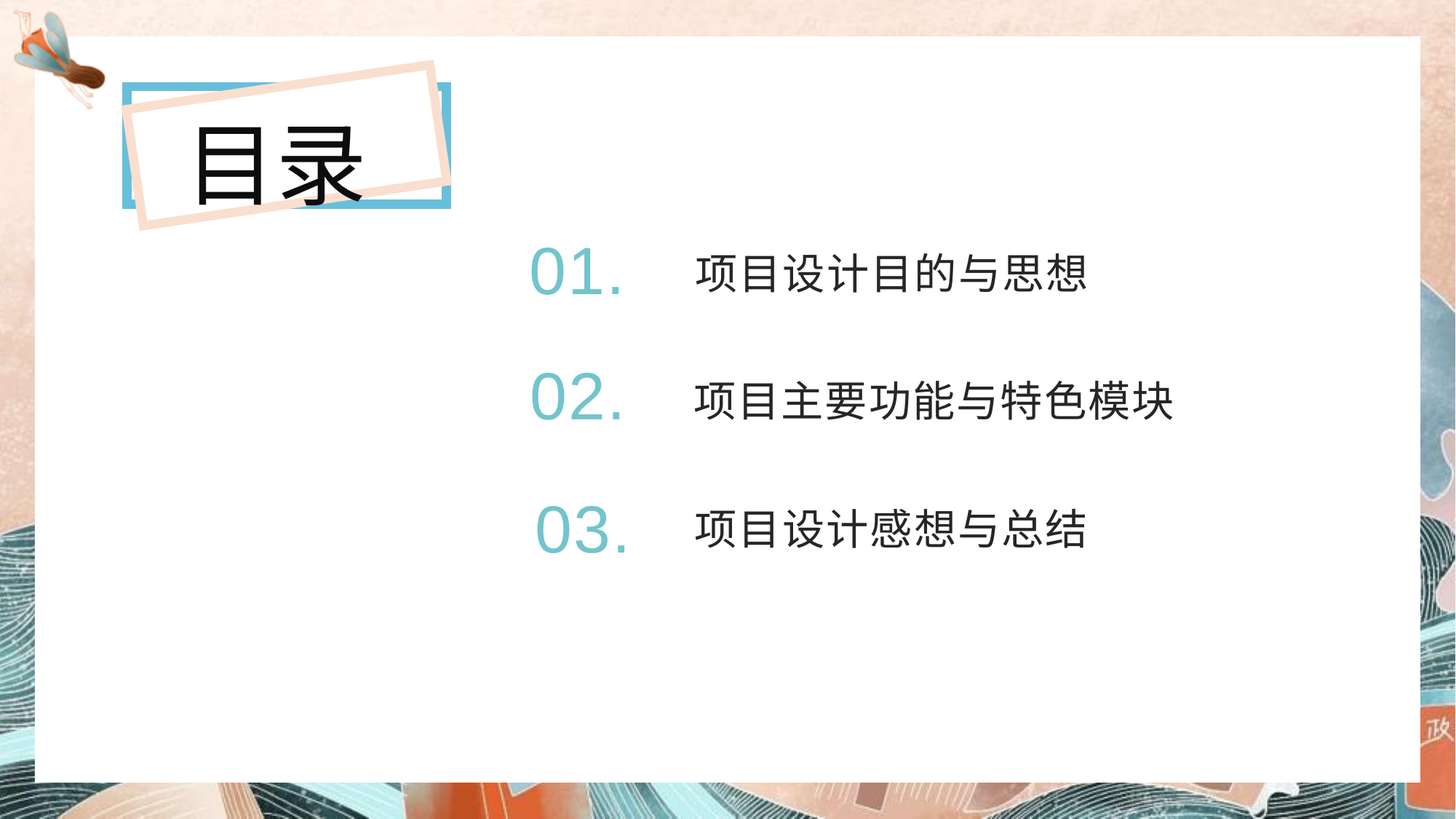

目录
01.
项目设计目的与思想
02.
项目主要功能与特色模块
03.
项目设计感想与总结